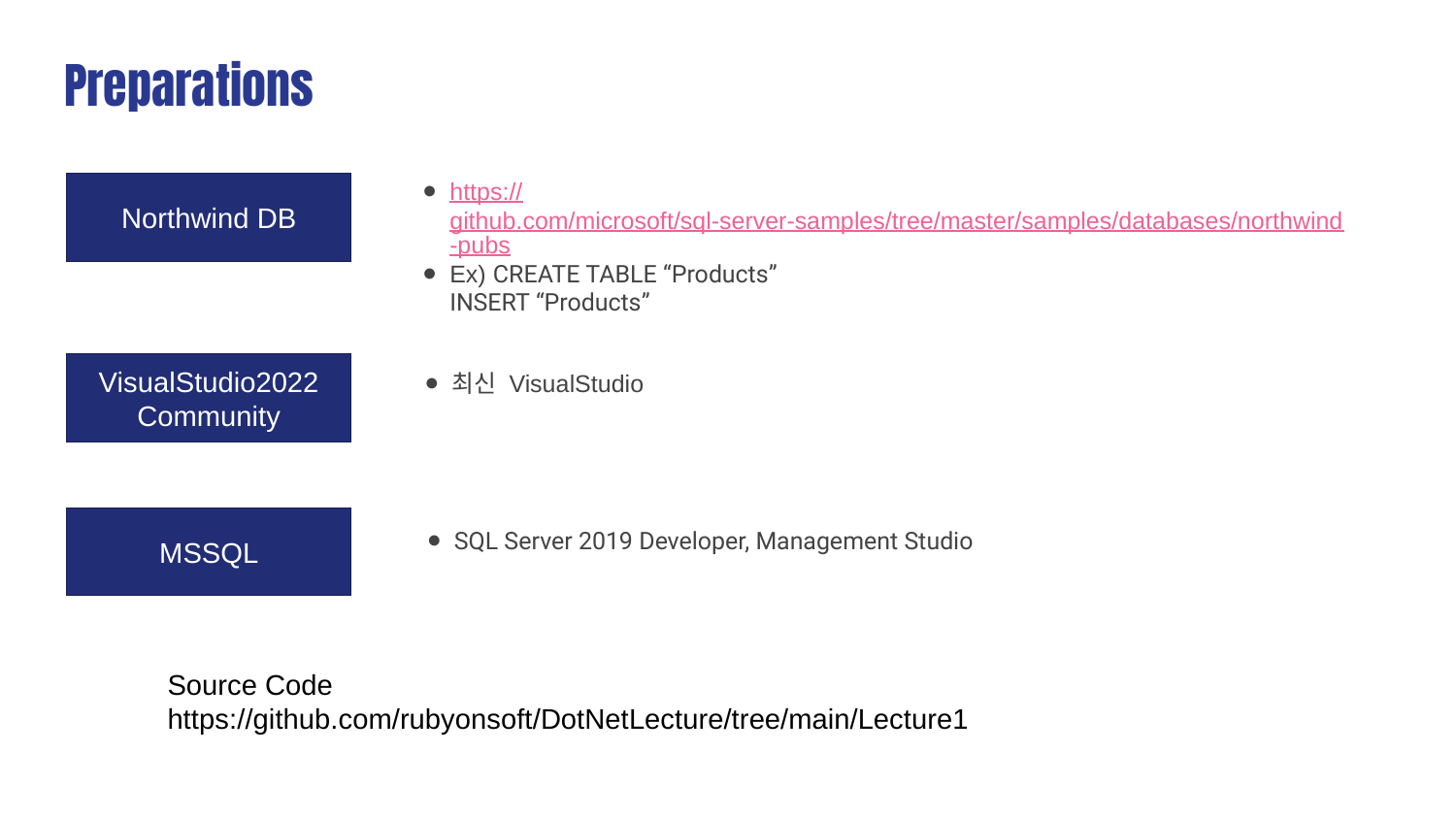

# Preparations
https://github.com/microsoft/sql-server-samples/tree/master/samples/databases/northwind-pubs
Ex) CREATE TABLE “Products”
INSERT “Products”
Northwind DB
최신 VisualStudio
VisualStudio2022
Community
Open Channel Enter
SQL Server 2019 Developer, Management Studio
MSSQL
Source Code
https://github.com/rubyonsoft/DotNetLecture/tree/main/Lecture1